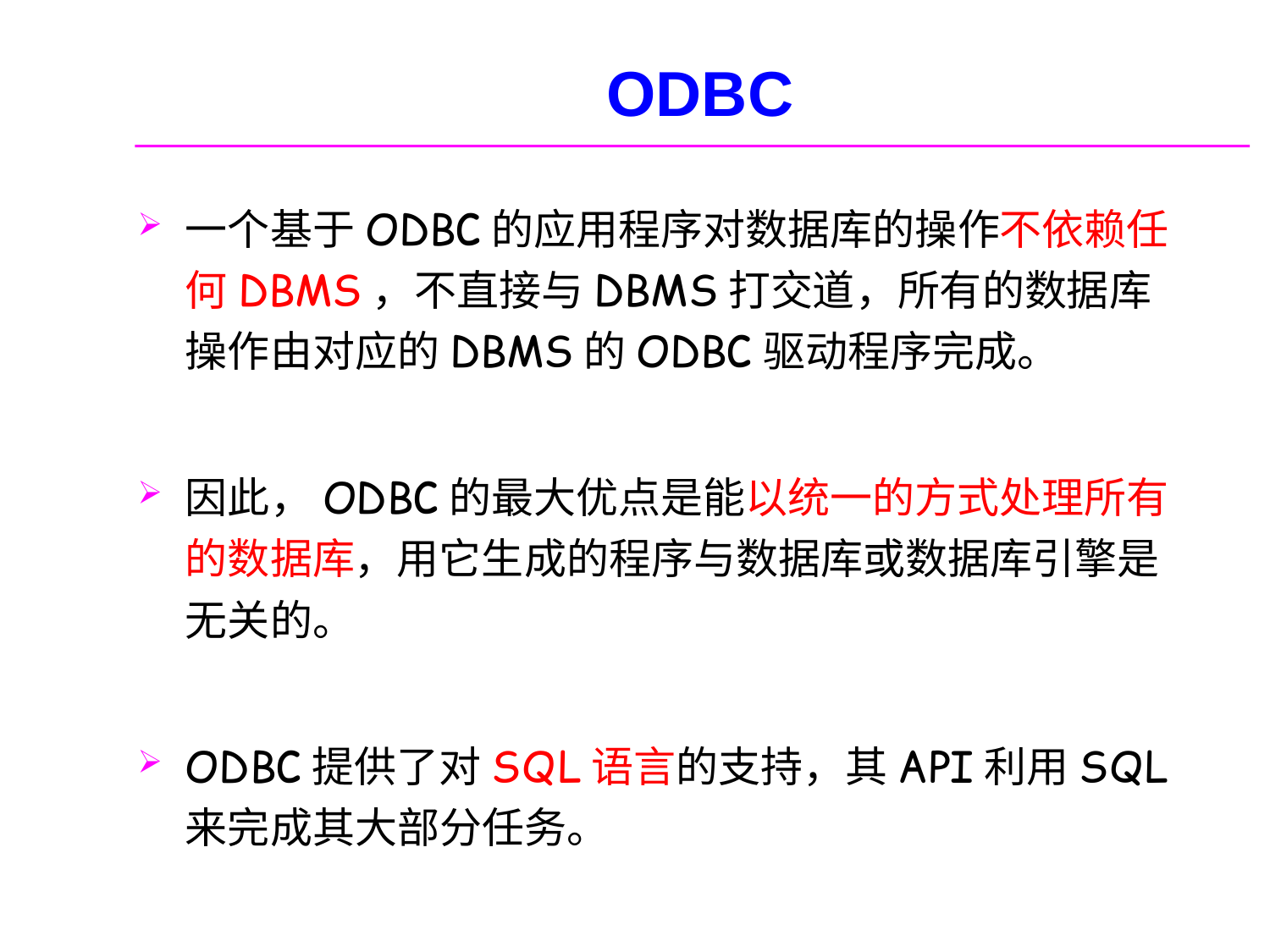

# ODBC
一个基于ODBC的应用程序对数据库的操作不依赖任何DBMS，不直接与DBMS打交道，所有的数据库操作由对应的DBMS的ODBC驱动程序完成。

因此，ODBC的最大优点是能以统一的方式处理所有的数据库，用它生成的程序与数据库或数据库引擎是无关的。

ODBC提供了对SQL语言的支持，其API利用SQL来完成其大部分任务。
5